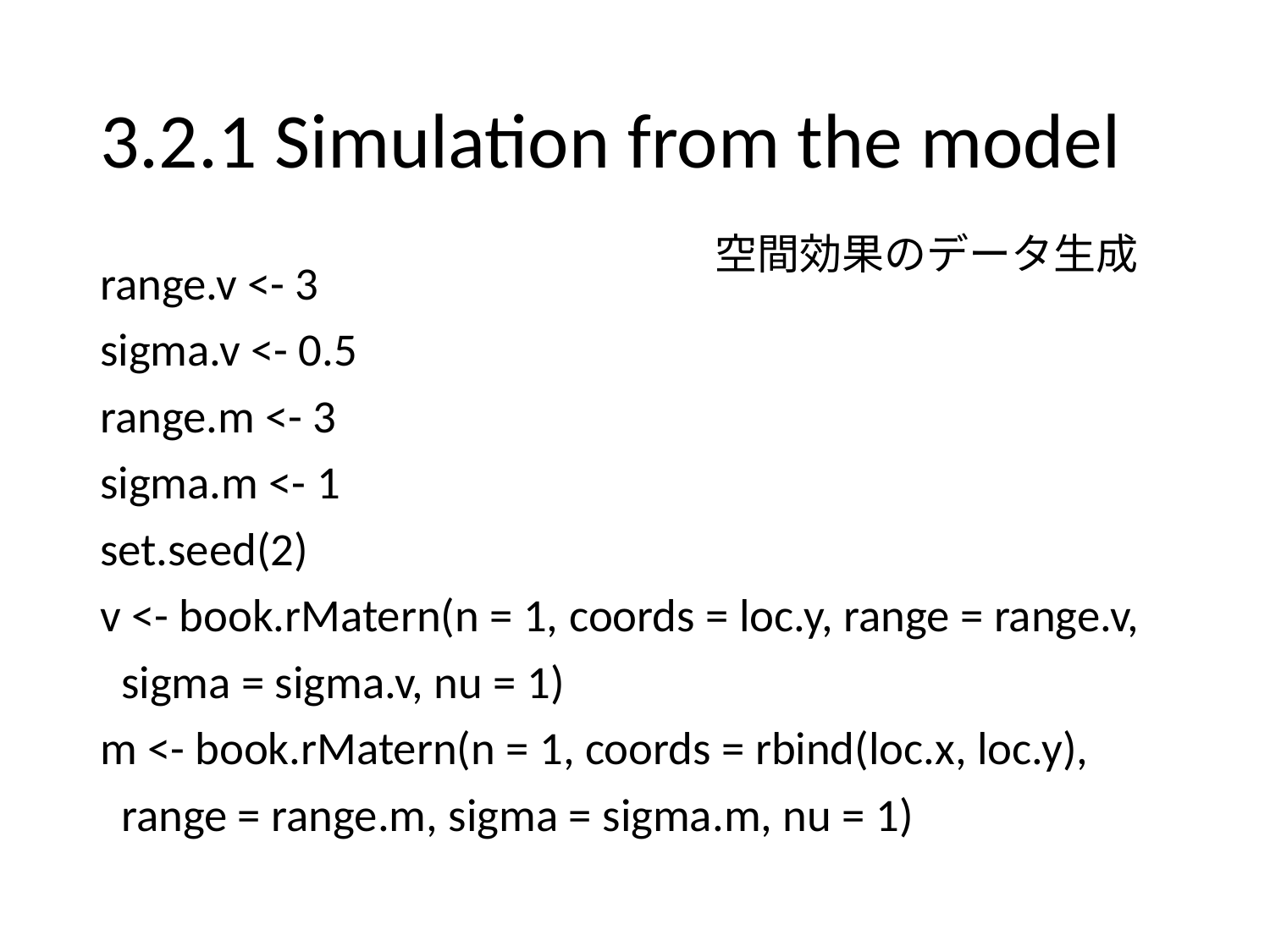

# 3.2.1 Simulation from the model
空間効果のデータ生成
range.v <- 3
sigma.v <- 0.5
range.m <- 3
sigma.m <- 1
set.seed(2)
v <- book.rMatern(n = 1, coords = loc.y, range = range.v,
  sigma = sigma.v, nu = 1)
m <- book.rMatern(n = 1, coords = rbind(loc.x, loc.y),
  range = range.m, sigma = sigma.m, nu = 1)